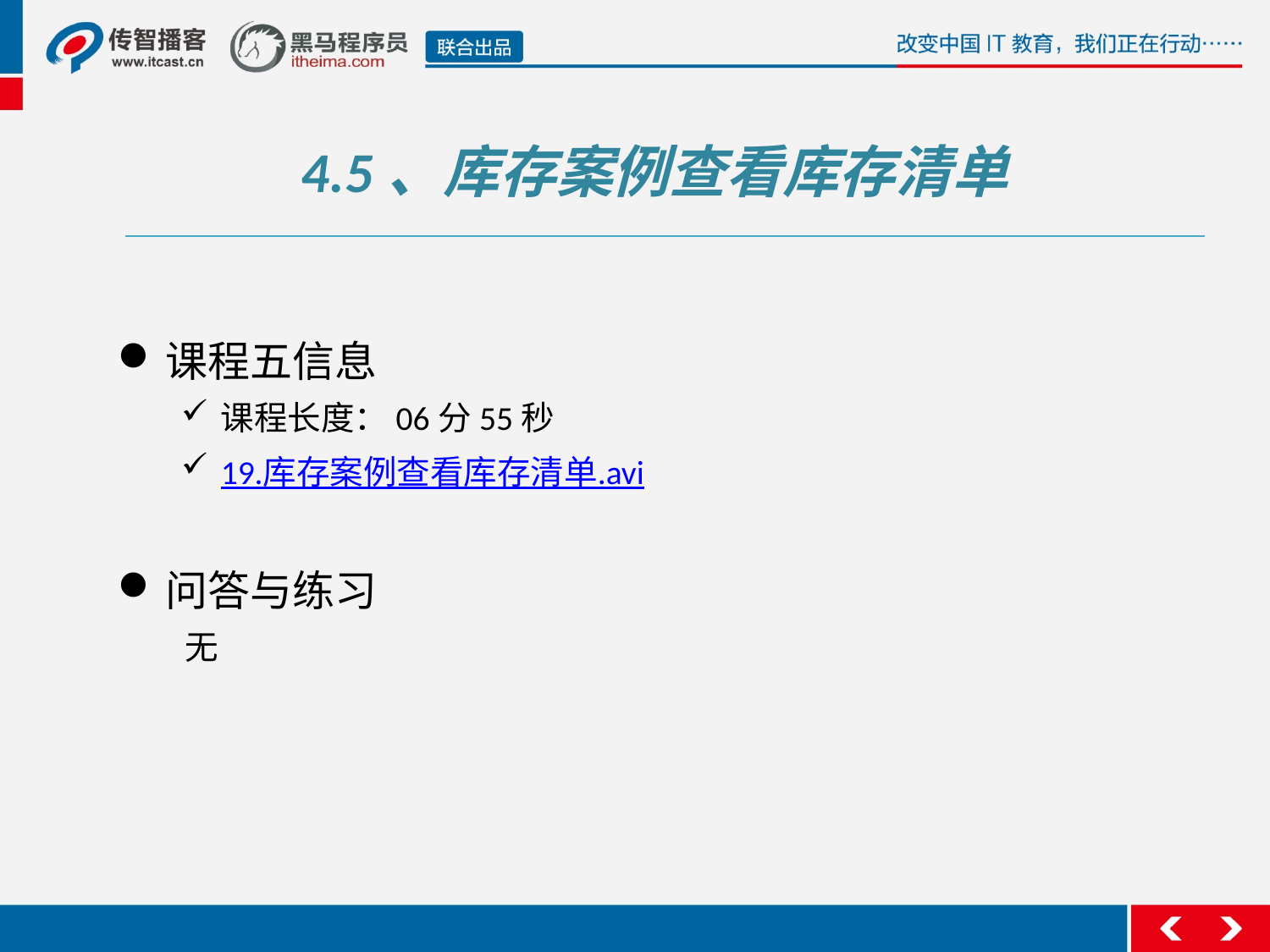

# 4.5、库存案例查看库存清单

课程五信息
课程长度：06分55秒
19.库存案例查看库存清单.avi

问答与练习
        无